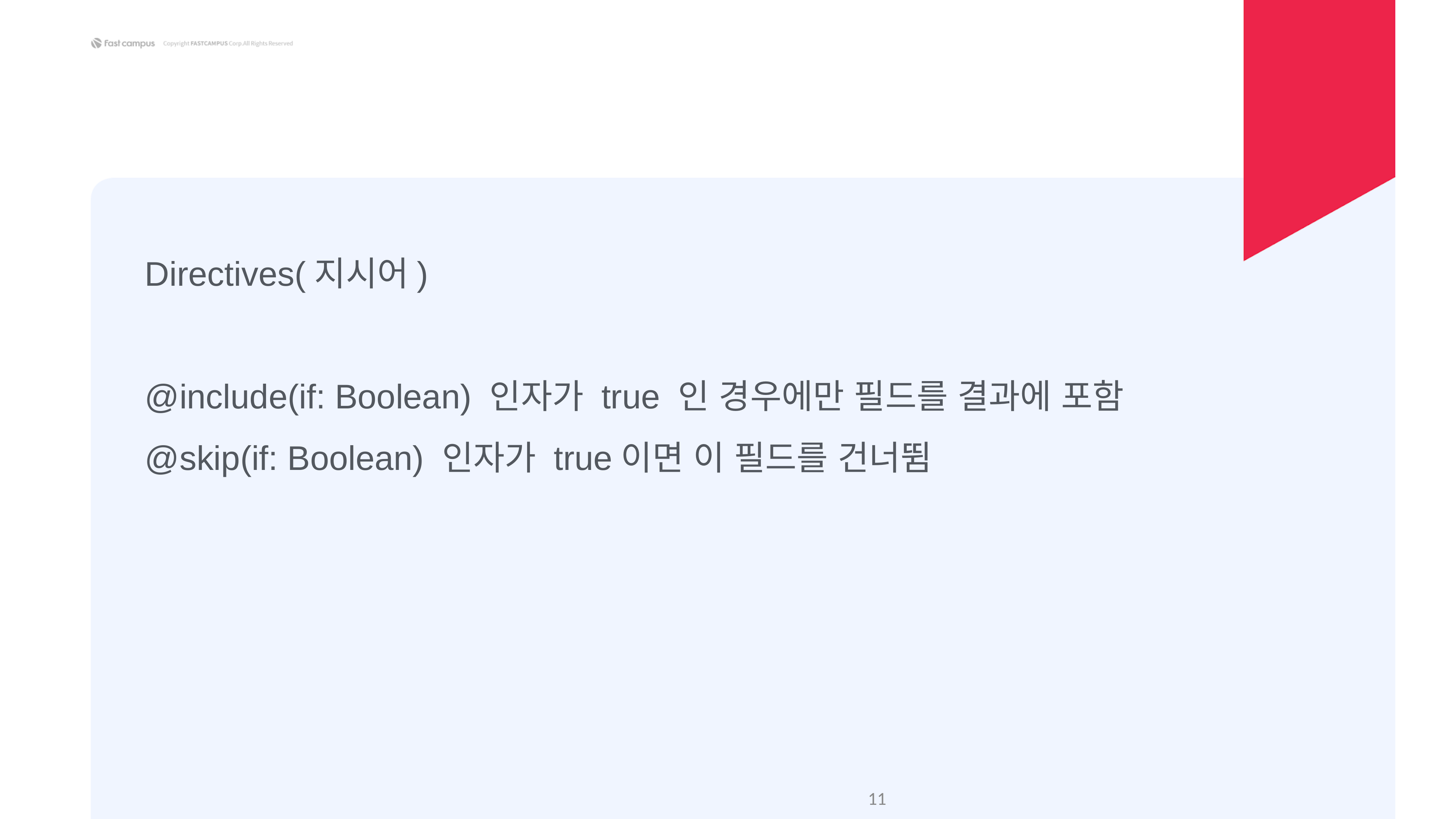

Directives(지시어)

@include(if: Boolean) 인자가 true 인 경우에만 필드를 결과에 포함
@skip(if: Boolean) 인자가 true이면 이 필드를 건너뜀
11